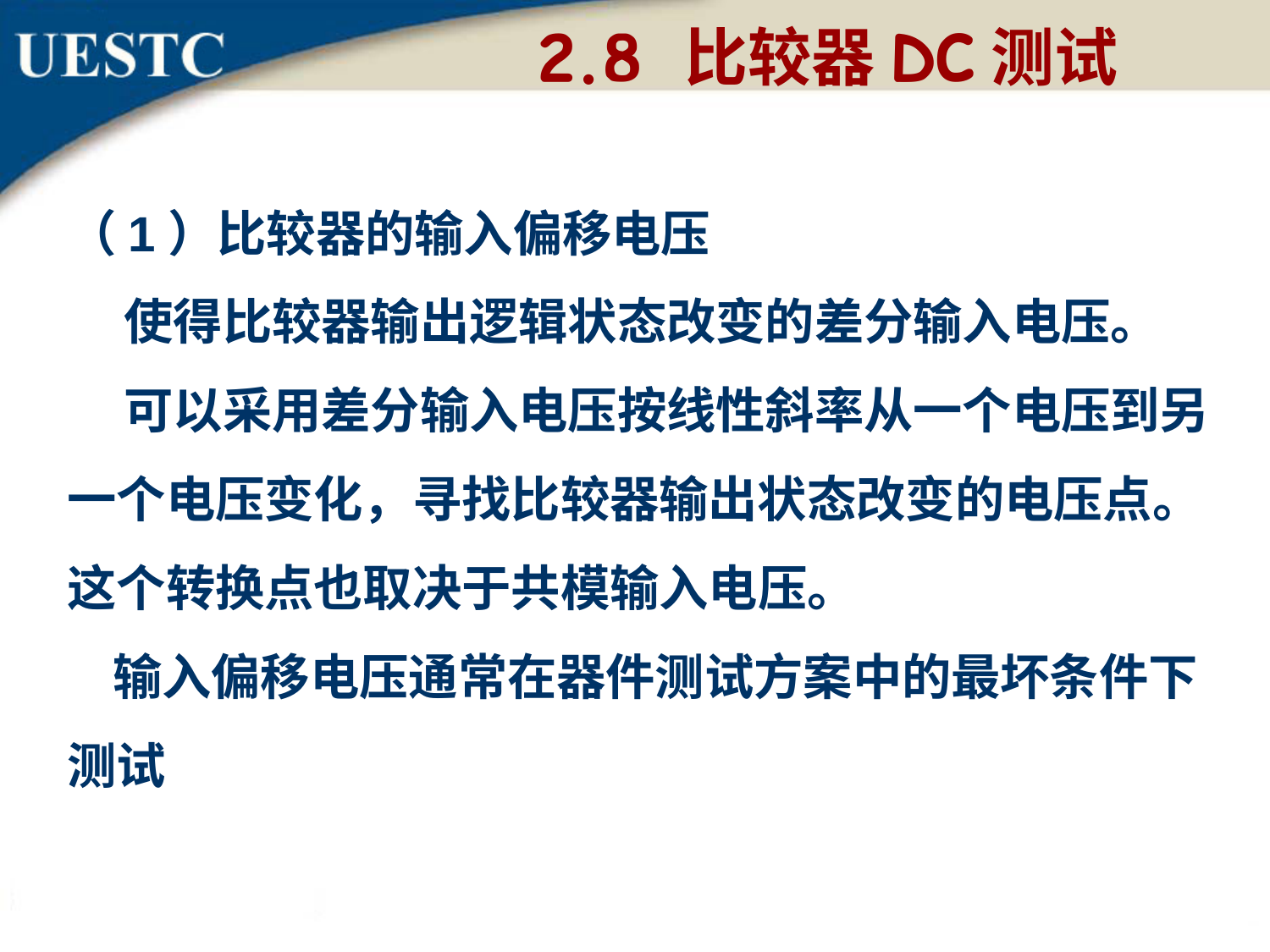

2.8 比较器DC测试
（1）比较器的输入偏移电压
    使得比较器输出逻辑状态改变的差分输入电压。
    可以采用差分输入电压按线性斜率从一个电压到另一个电压变化，寻找比较器输出状态改变的电压点。这个转换点也取决于共模输入电压。
   输入偏移电压通常在器件测试方案中的最坏条件下测试